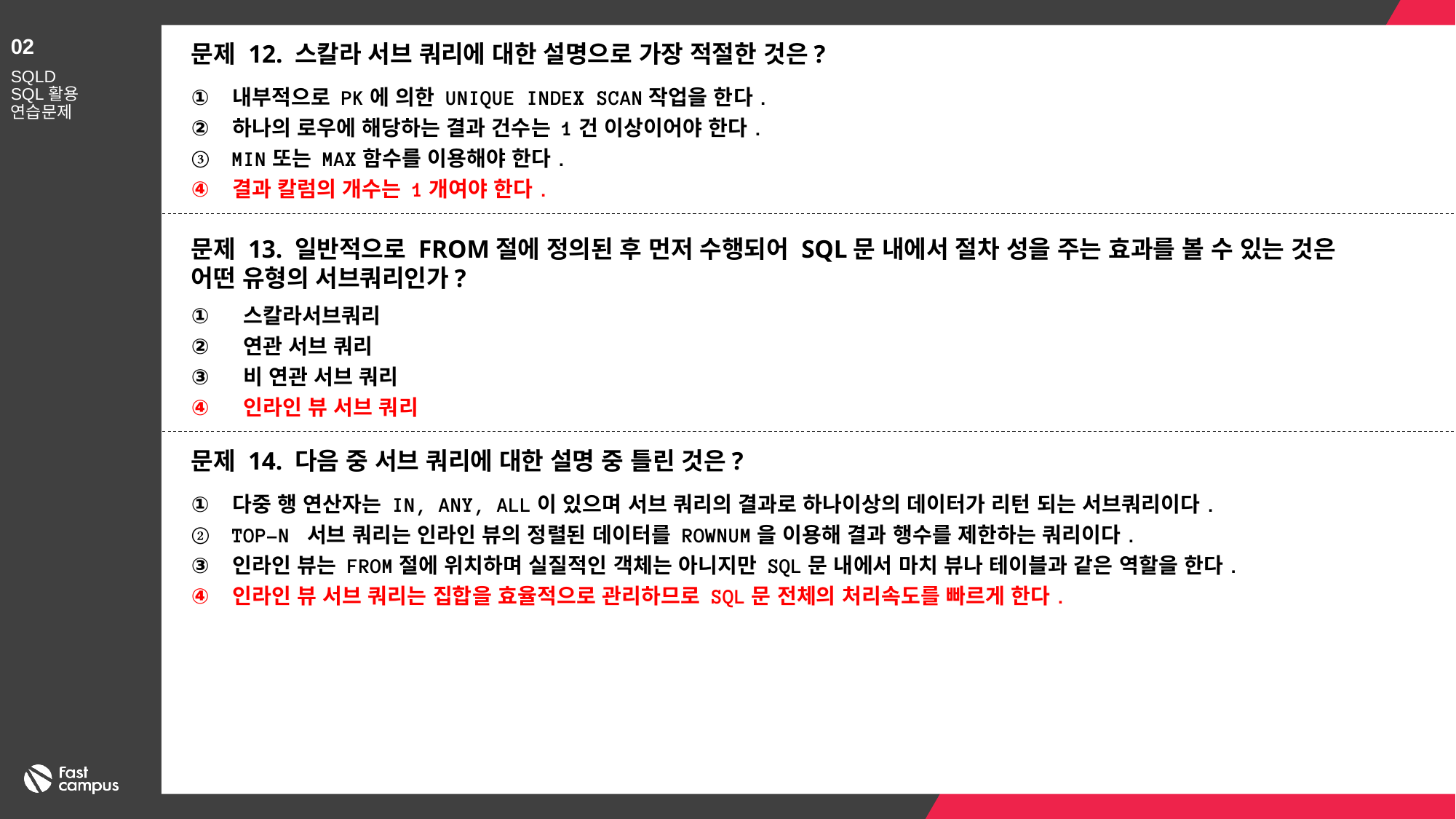

02
문제 12. 스칼라 서브 쿼리에 대한 설명으로 가장 적절한 것은?
SQLD
SQL활용
연습문제
내부적으로 PK에 의한 UNIQUE INDEX SCAN작업을 한다.
하나의 로우에 해당하는 결과 건수는 1건 이상이어야 한다.
MIN또는 MAX함수를 이용해야 한다.
결과 칼럼의 개수는 1개여야 한다.
문제 13. 일반적으로 FROM절에 정의된 후 먼저 수행되어 SQL문 내에서 절차 성을 주는 효과를 볼 수 있는 것은 어떤 유형의 서브쿼리인가?
 스칼라서브쿼리
 연관 서브 쿼리
 비 연관 서브 쿼리
 인라인 뷰 서브 쿼리
문제 14. 다음 중 서브 쿼리에 대한 설명 중 틀린 것은?
다중 행 연산자는 IN, ANY, ALL이 있으며 서브 쿼리의 결과로 하나이상의 데이터가 리턴 되는 서브쿼리이다.
TOP-N 서브 쿼리는 인라인 뷰의 정렬된 데이터를 ROWNUM을 이용해 결과 행수를 제한하는 쿼리이다.
인라인 뷰는 FROM절에 위치하며 실질적인 객체는 아니지만 SQL문 내에서 마치 뷰나 테이블과 같은 역할을 한다.
인라인 뷰 서브 쿼리는 집합을 효율적으로 관리하므로 SQL문 전체의 처리속도를 빠르게 한다.